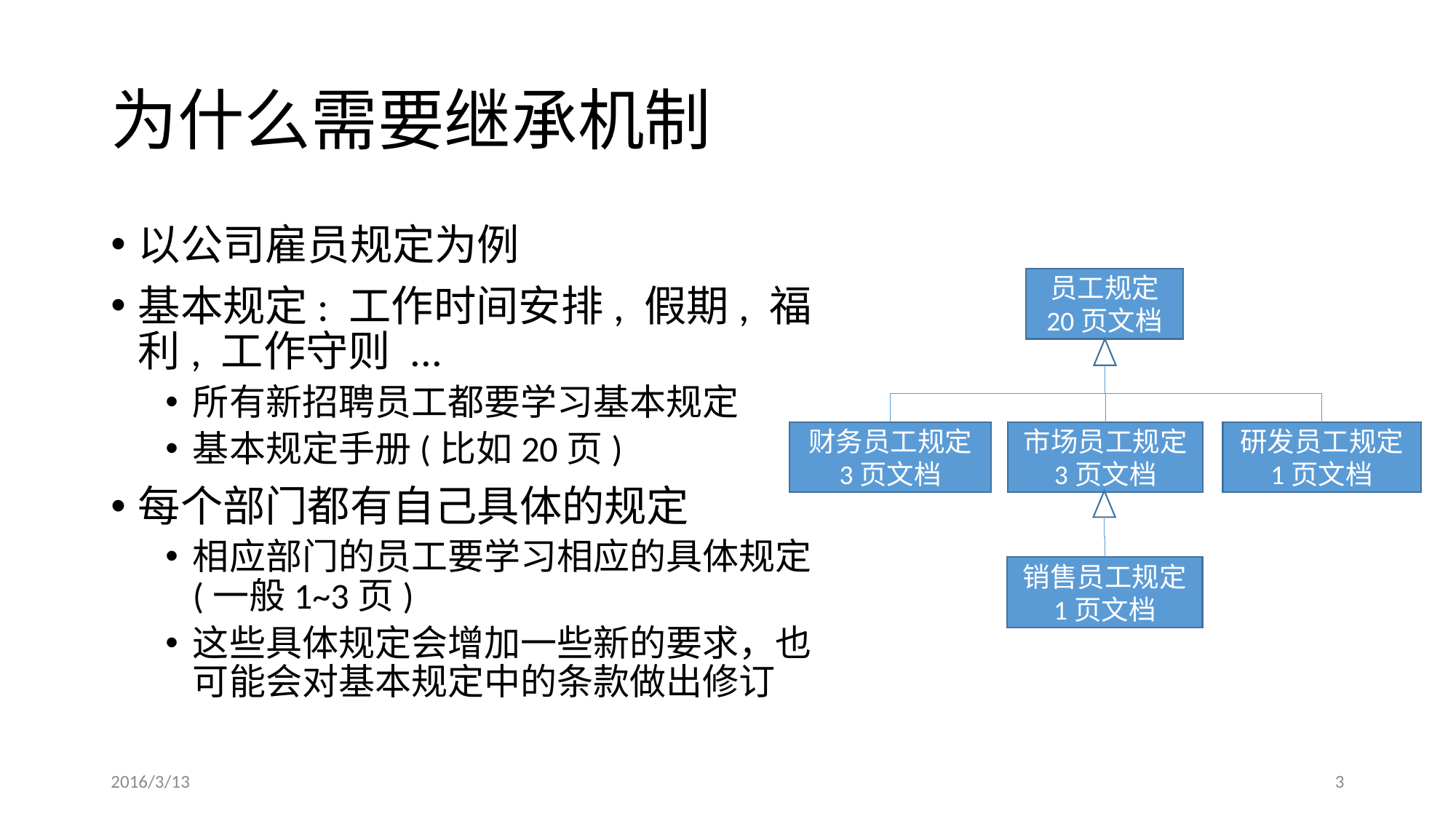

# 为什么需要继承机制
以公司雇员规定为例
基本规定: 工作时间安排, 假期, 福利, 工作守则 ...
所有新招聘员工都要学习基本规定
基本规定手册(比如20页)
每个部门都有自己具体的规定
相应部门的员工要学习相应的具体规定(一般1~3页)
这些具体规定会增加一些新的要求，也可能会对基本规定中的条款做出修订
员工规定
20页文档

财务员工规定
3页文档
市场员工规定
3页文档
研发员工规定
1页文档

销售员工规定
1页文档
2016/3/13
3